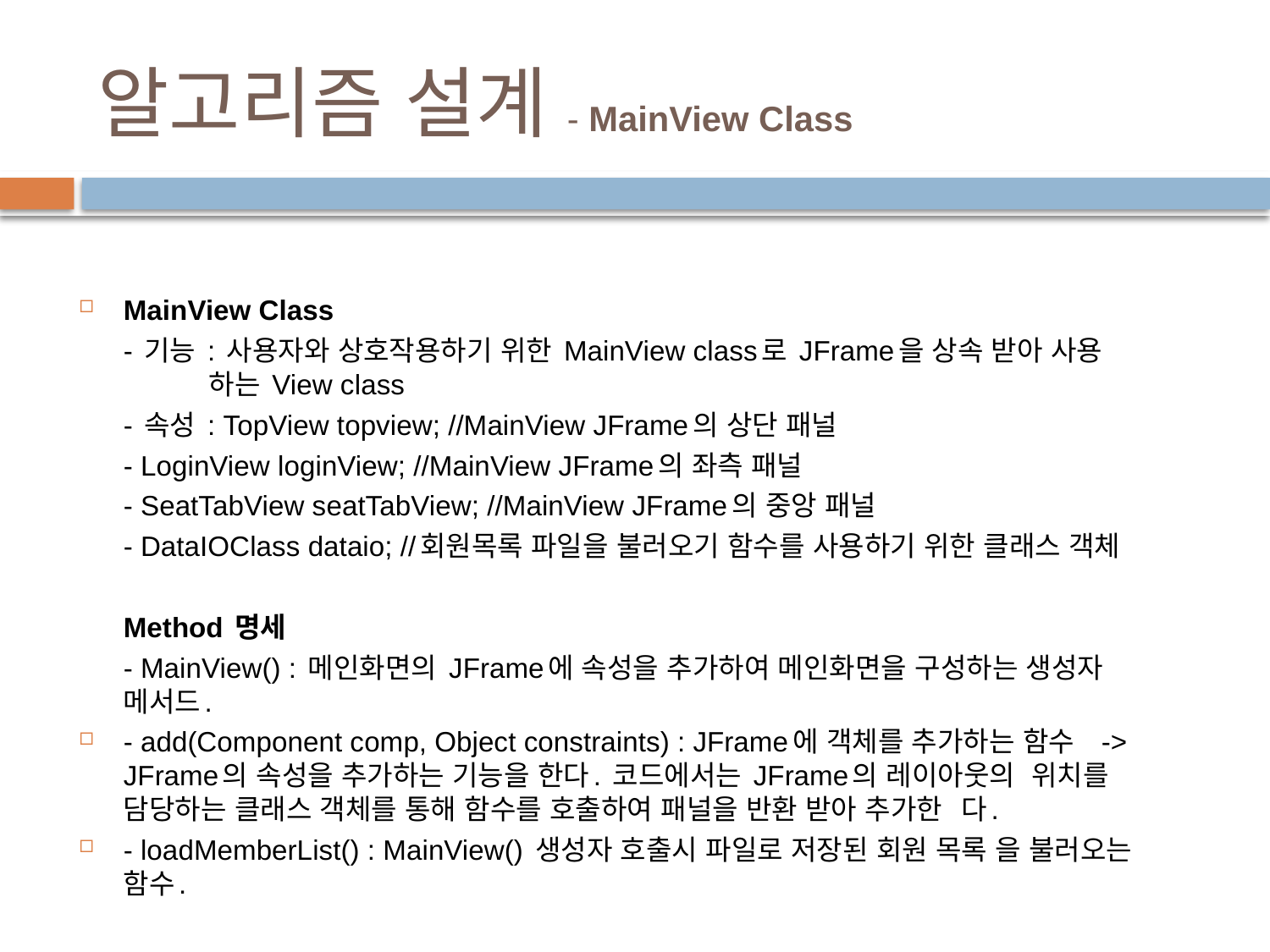

# 알고리즘 설계- MainView Class
MainView Class
	- 기능 : 사용자와 상호작용하기 위한 MainView class로 JFrame을 상속 받아 사용                	  하는 View class
	- 속성 : TopView topview; //MainView JFrame의 상단 패널
	- LoginView loginView; //MainView JFrame의 좌측 패널
	- SeatTabView seatTabView; //MainView JFrame의 중앙 패널
	- DataIOClass dataio; //회원목록 파일을 불러오기 함수를 사용하기 위한 클래스 객체

	Method 명세
	- MainView() : 메인화면의 JFrame에 속성을 추가하여 메인화면을 구성하는 생성자 메서드.
- add(Component comp, Object constraints) : JFrame에 객체를 추가하는 함수	-> JFrame의 속성을 추가하는 기능을 한다. 코드에서는 JFrame의 레이아웃의 	위치를 담당하는 클래스 객체를 통해 함수를 호출하여 패널을 반환 받아 추가한	다.
- loadMemberList() : MainView() 생성자 호출시 파일로 저장된 회원 목록 을 불러오는 함수.